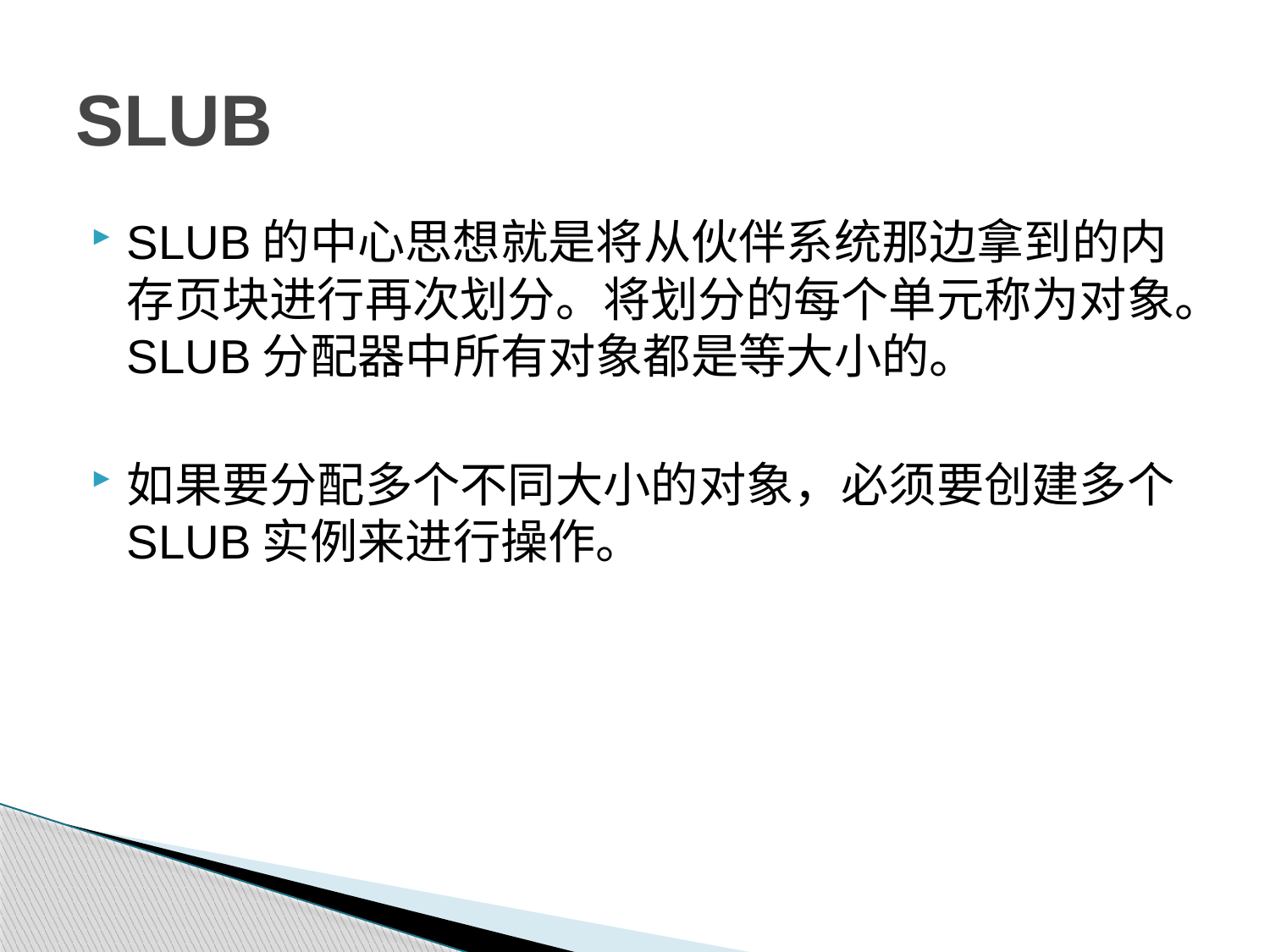

# SLUB
SLUB的中心思想就是将从伙伴系统那边拿到的内存页块进行再次划分。将划分的每个单元称为对象。SLUB分配器中所有对象都是等大小的。

如果要分配多个不同大小的对象，必须要创建多个SLUB实例来进行操作。